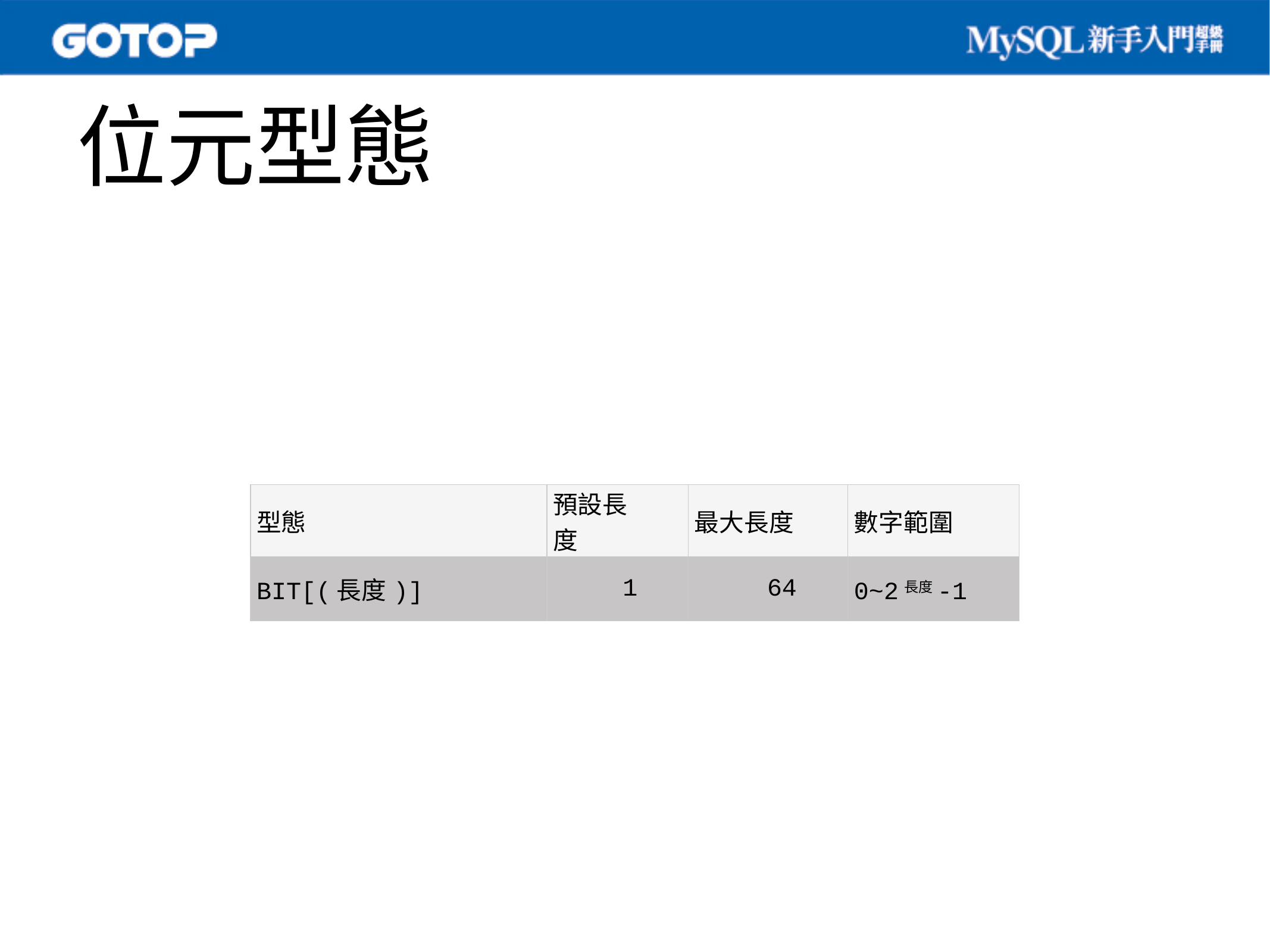

# 位元型態
| 型態 | 預設長度 | 最大長度 | 數字範圍 |
| --- | --- | --- | --- |
| BIT[(長度)] | 1 | 64 | 0~2長度-1 |